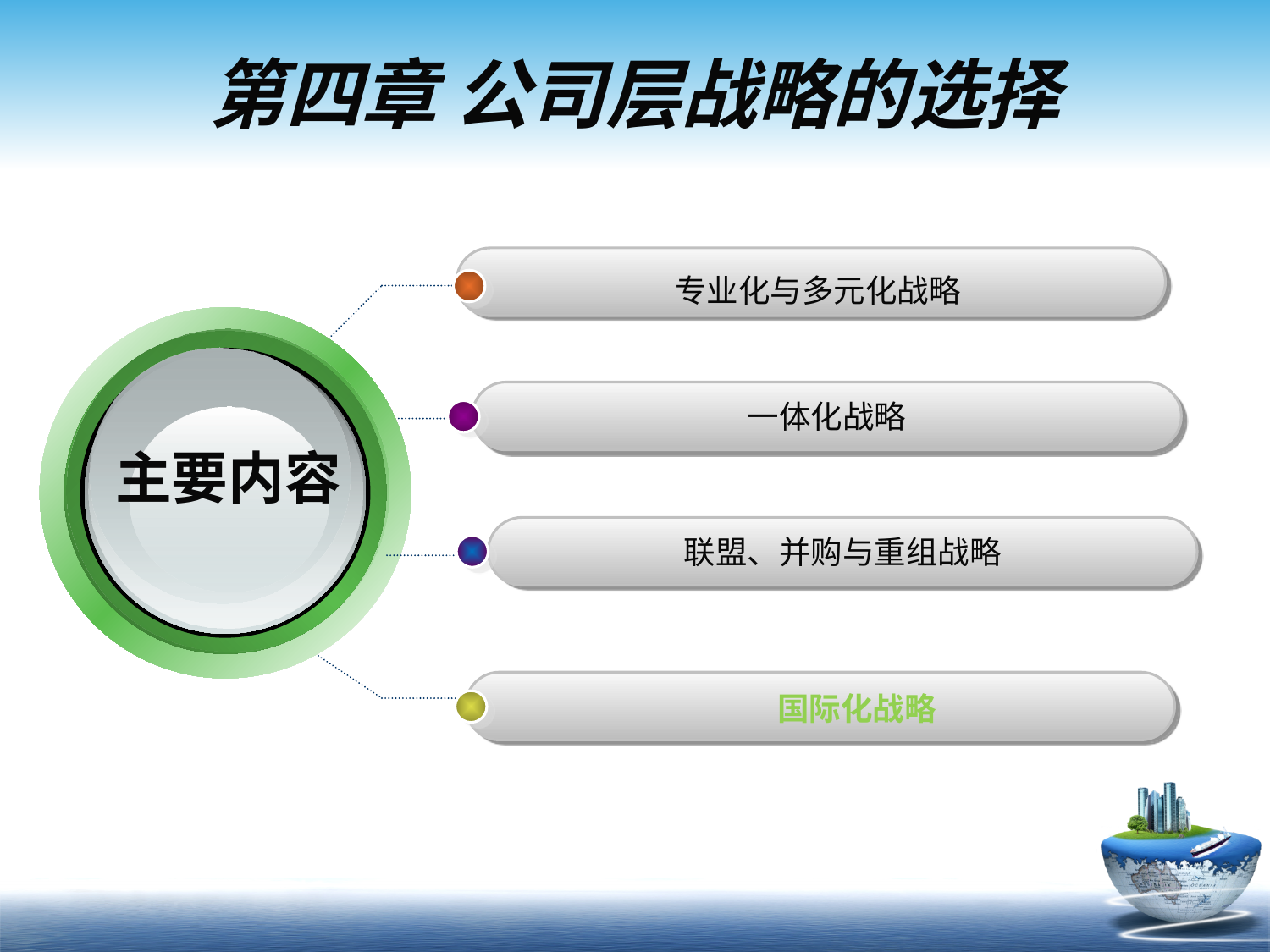

# 第四章 公司层战略的选择

专业化与多元化战略

一体化战略

主要内容
联盟、并购与重组战略

国际化战略